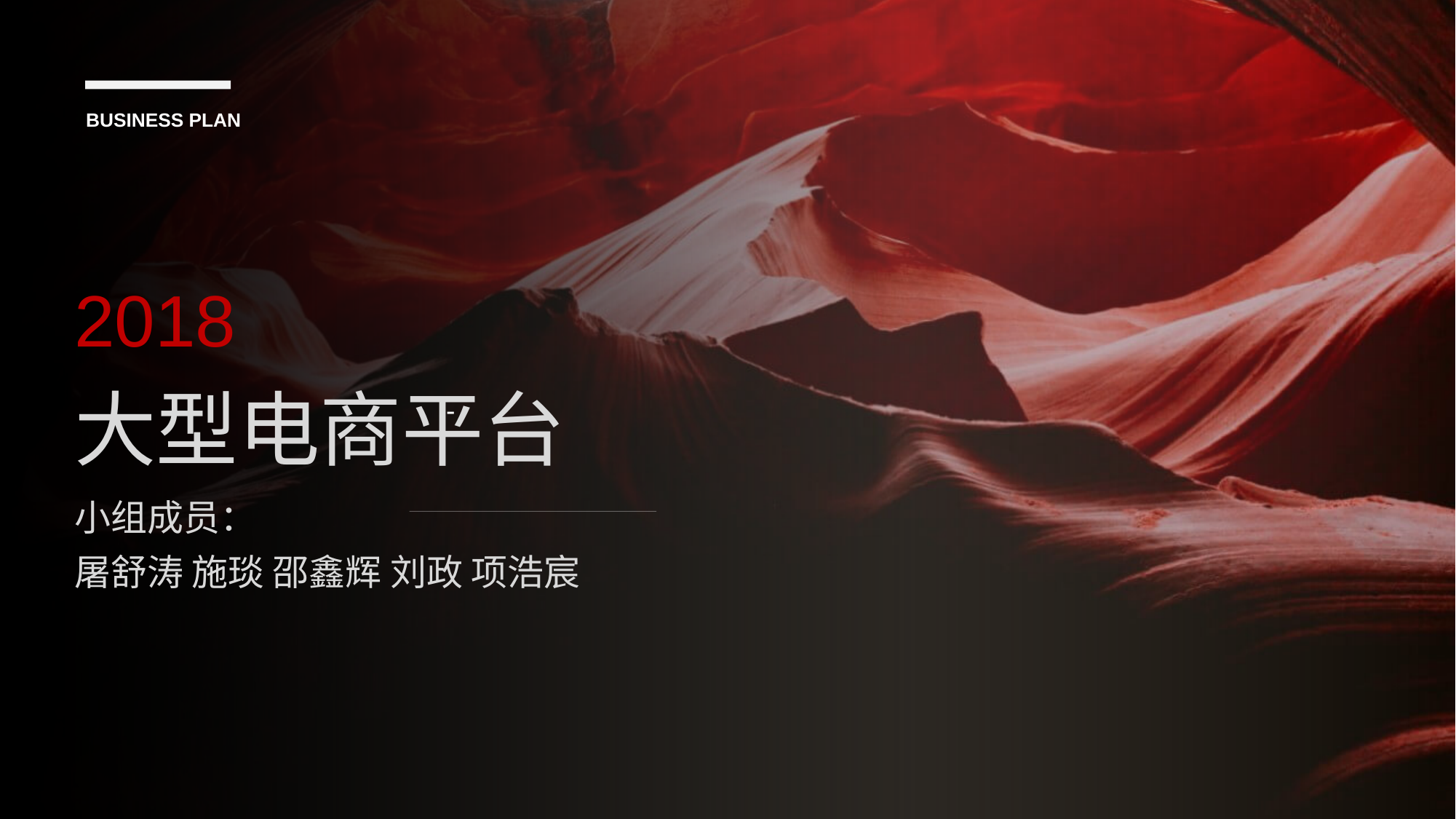

BUSINESS PLAN
2018
# 大型电商平台
小组成员：
屠舒涛 施琰 邵鑫辉 刘政 项浩宸